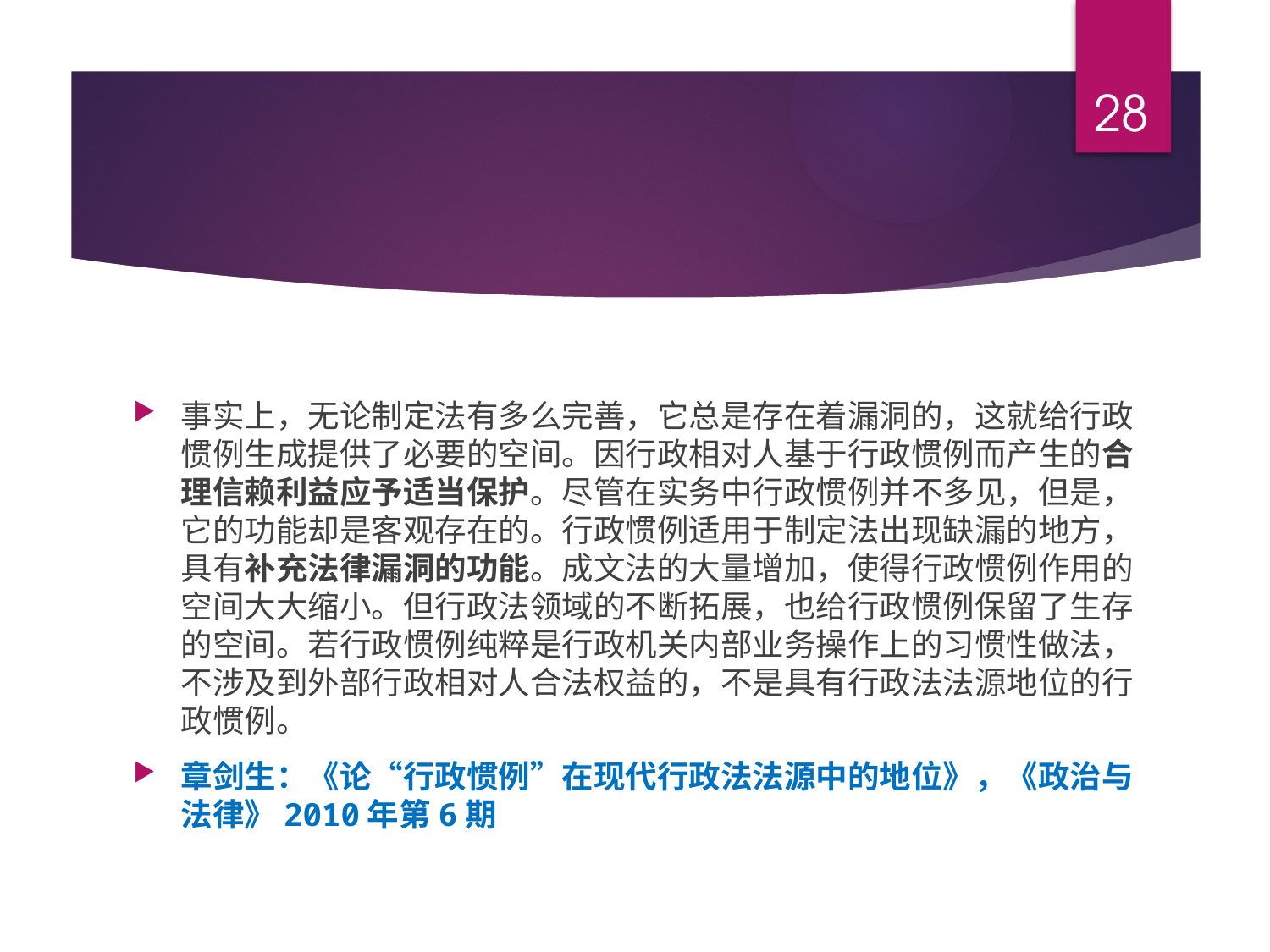

28
#
事实上，无论制定法有多么完善，它总是存在着漏洞的，这就给行政惯例生成提供了必要的空间。因行政相对人基于行政惯例而产生的合理信赖利益应予适当保护。尽管在实务中行政惯例并不多见，但是，它的功能却是客观存在的。行政惯例适用于制定法出现缺漏的地方，具有补充法律漏洞的功能。成文法的大量增加，使得行政惯例作用的空间大大缩小。但行政法领域的不断拓展，也给行政惯例保留了生存的空间。若行政惯例纯粹是行政机关内部业务操作上的习惯性做法，不涉及到外部行政相对人合法权益的，不是具有行政法法源地位的行政惯例。
章剑生：《论“行政惯例”在现代行政法法源中的地位》，《政治与法律》2010年第6期